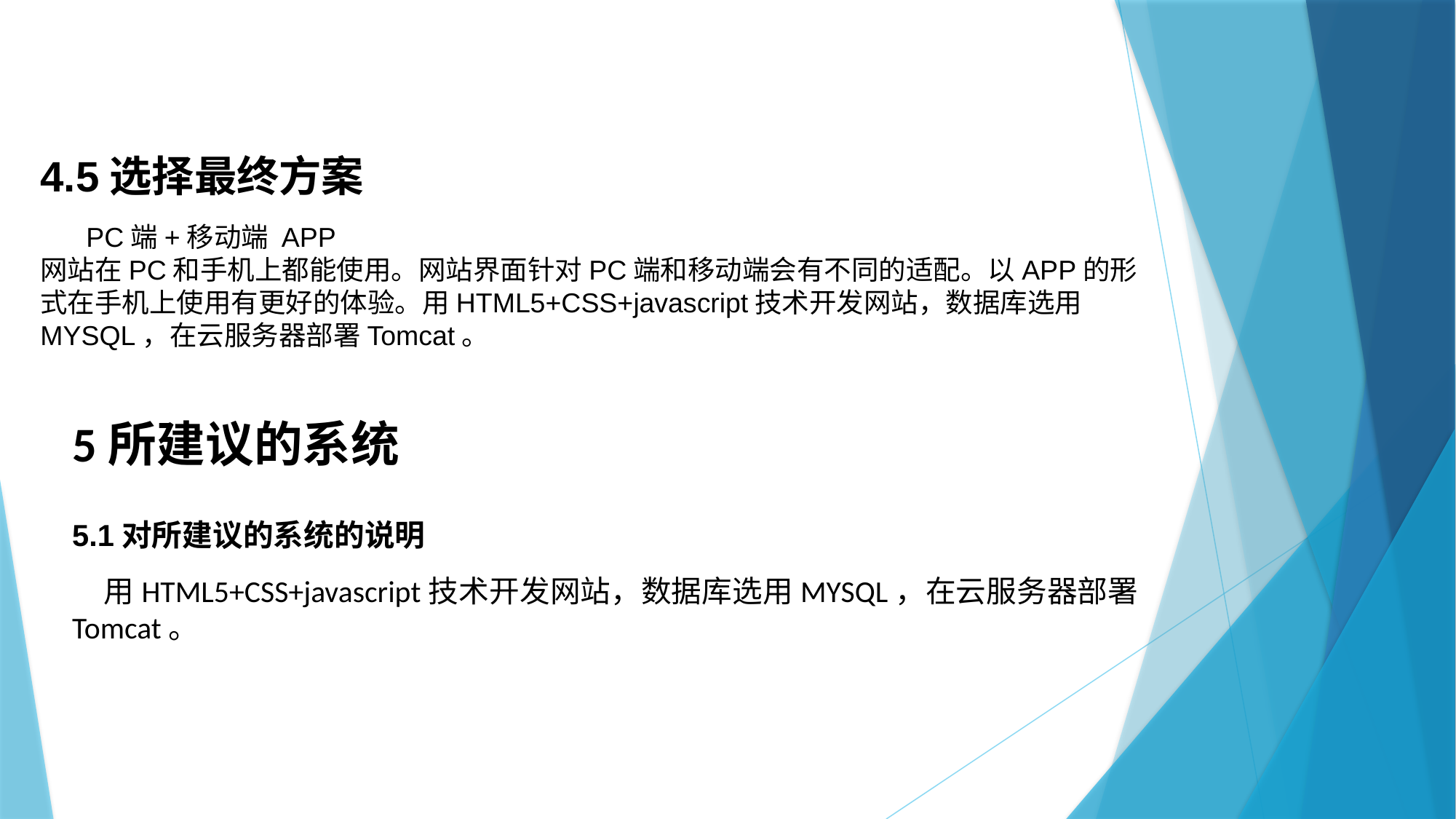

4.5选择最终方案
      PC端+移动端 APP
网站在PC和手机上都能使用。网站界面针对PC端和移动端会有不同的适配。以APP的形式在手机上使用有更好的体验。用HTML5+CSS+javascript技术开发网站，数据库选用MYSQL，在云服务器部署Tomcat。

5所建议的系统
5.1对所建议的系统的说明
用HTML5+CSS+javascript技术开发网站，数据库选用MYSQL，在云服务器部署Tomcat。